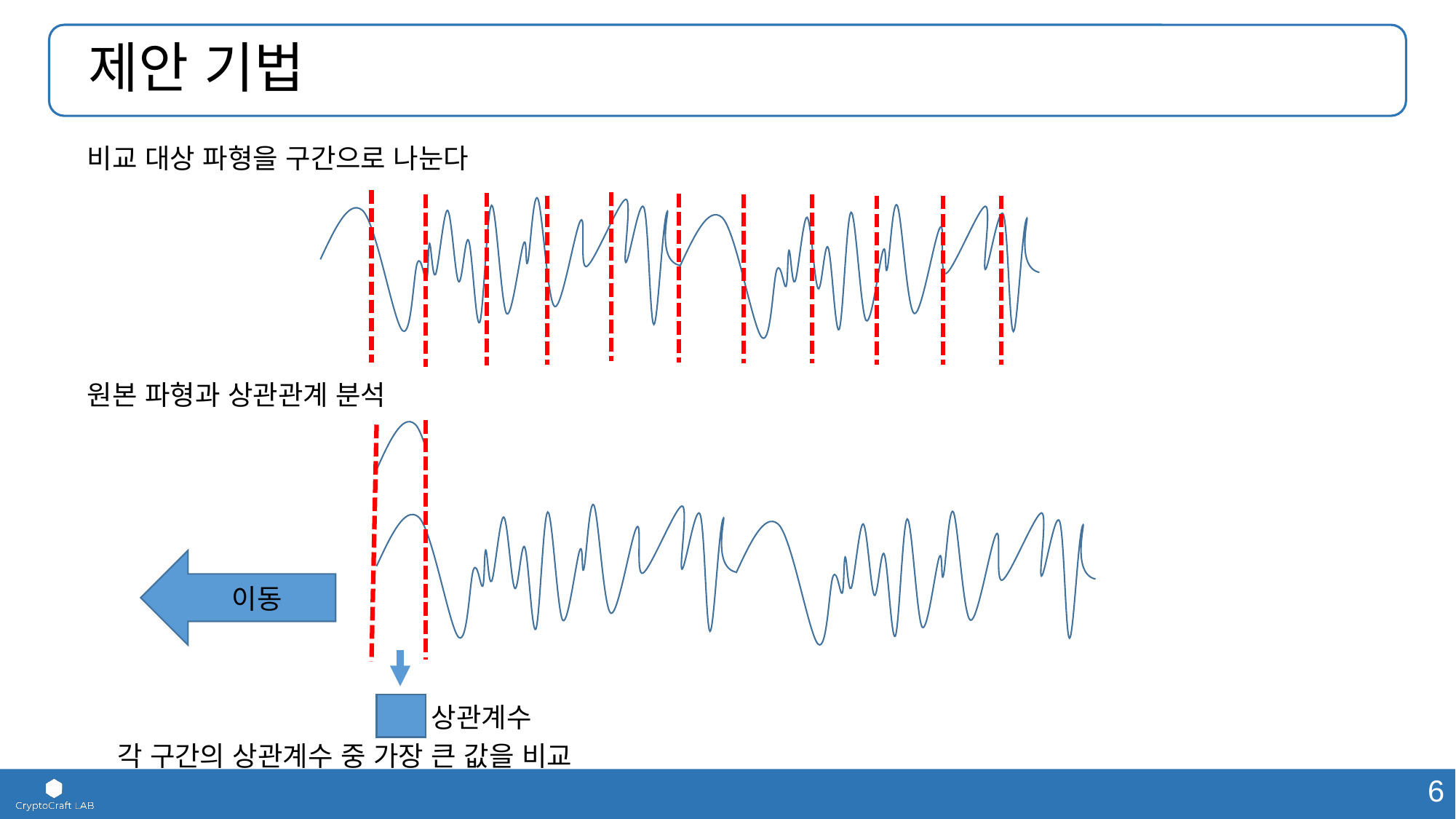

# 제안 기법
비교 대상 파형을 구간으로 나눈다

원본 파형과 상관관계 분석

이동

상관계수
각 구간의 상관계수 중 가장 큰 값을 비교